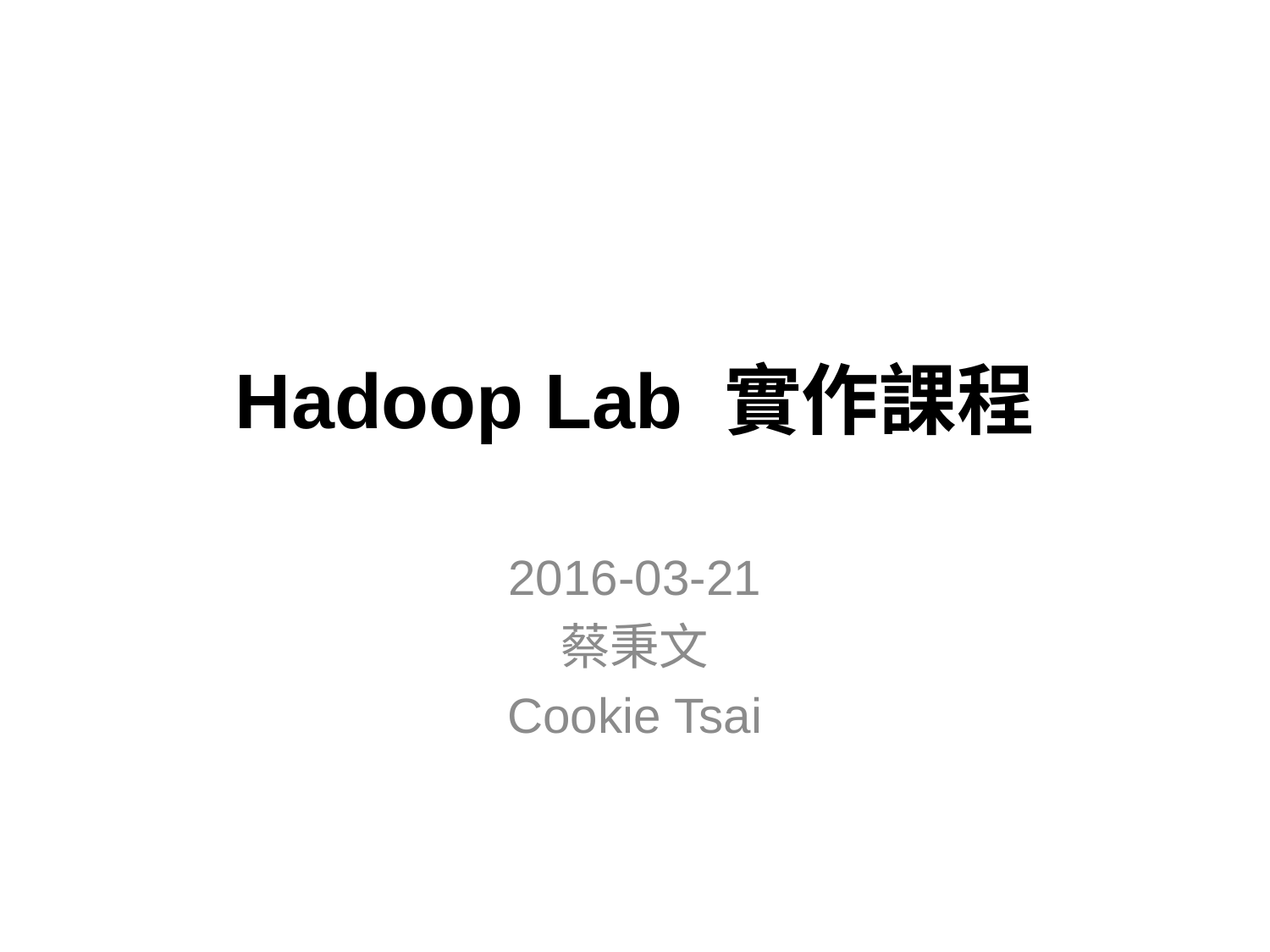

# Hadoop Lab 實作課程
2016-03-21
蔡秉文
Cookie Tsai